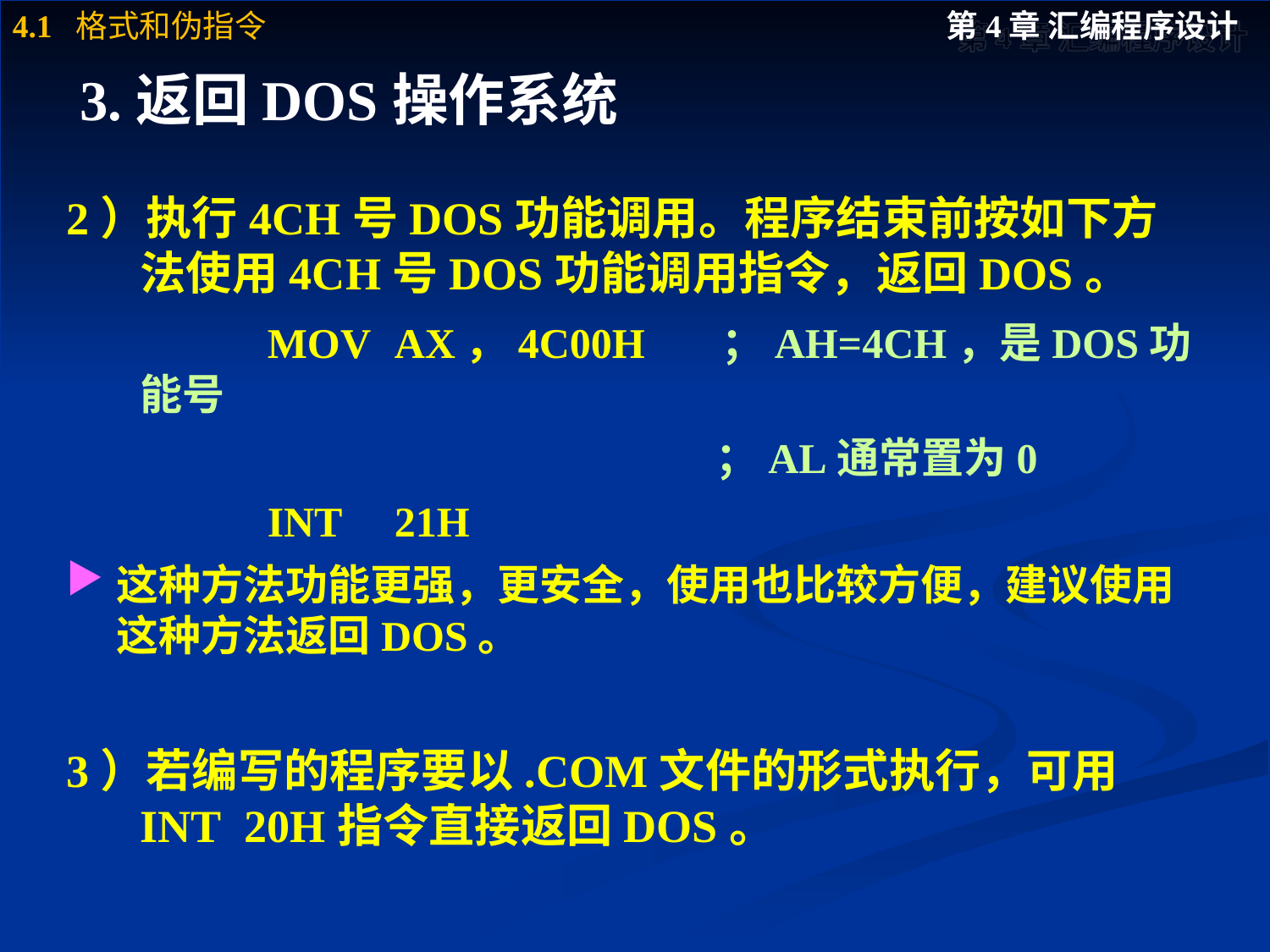

# 3.返回DOS操作系统
2）执行4CH号DOS功能调用。程序结束前按如下方法使用4CH号DOS功能调用指令，返回DOS。
		MOV	AX，4C00H	      ；AH=4CH，是DOS功能号
					      ；AL通常置为0
		INT	21H
这种方法功能更强，更安全，使用也比较方便，建议使用这种方法返回DOS。

3）若编写的程序要以.COM文件的形式执行，可用INT  20H指令直接返回DOS。